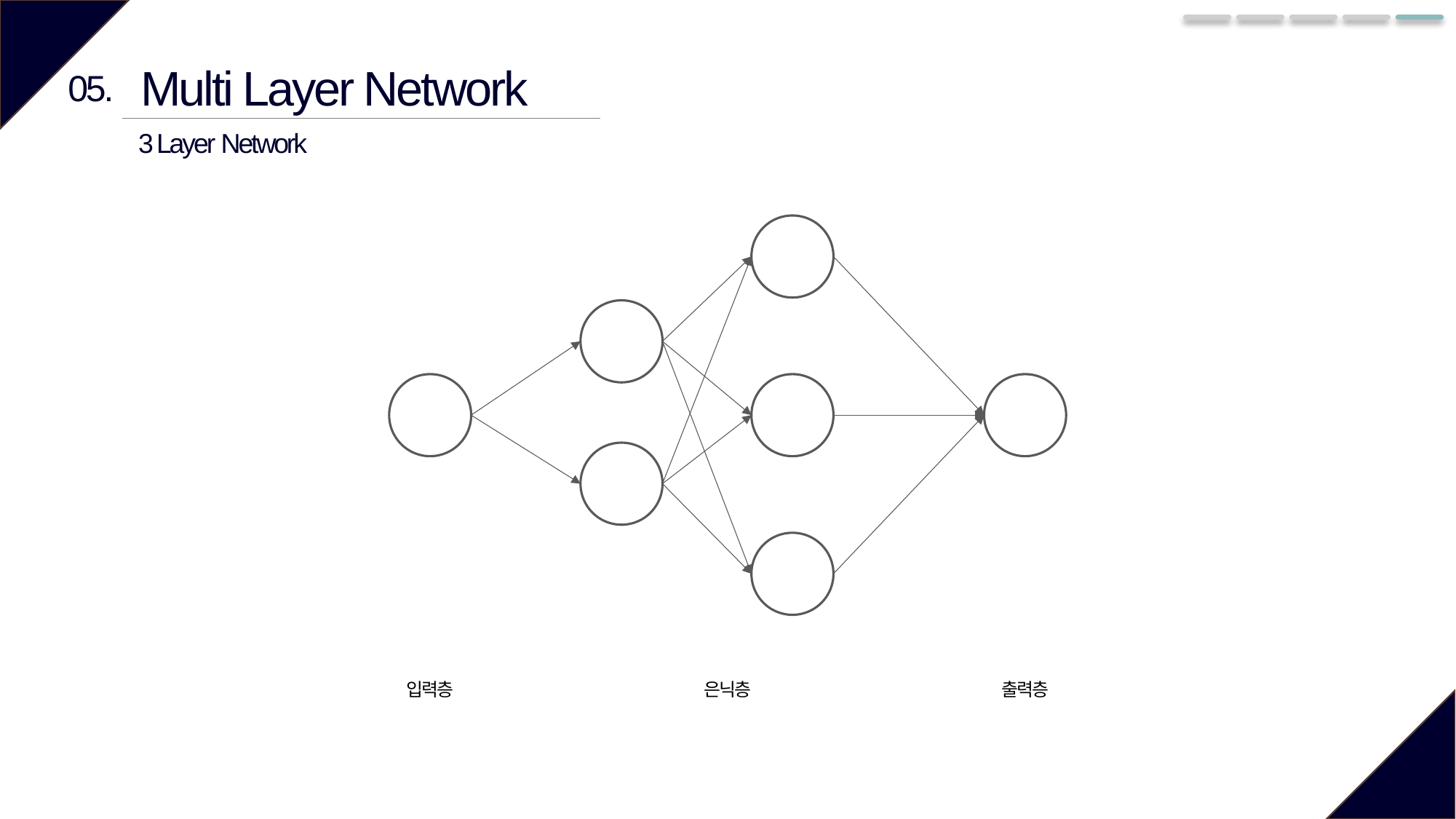

Multi Layer Network
05.
3 Layer Network

입력층
은닉층
출력층